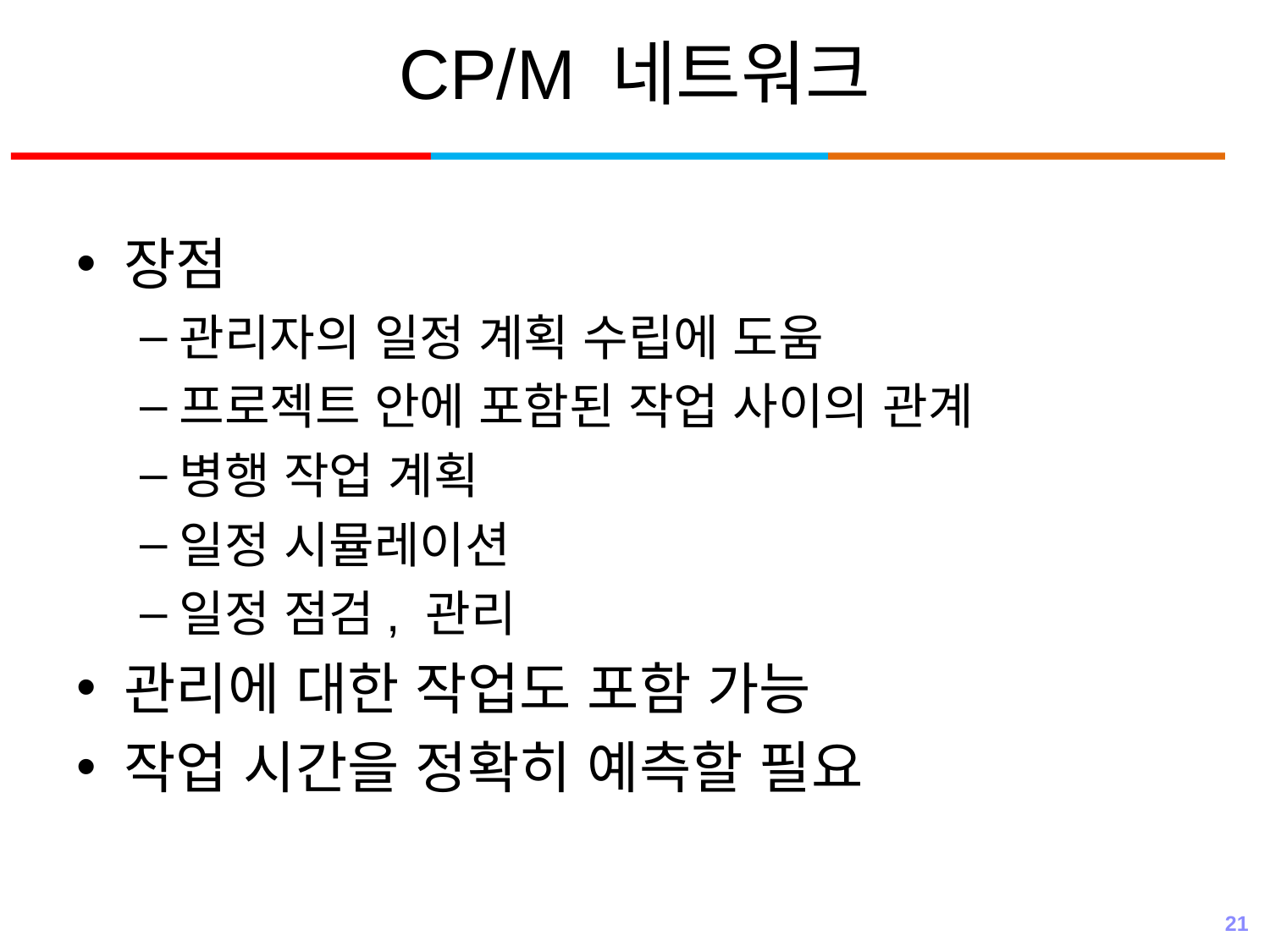

# CP/M 네트워크
장점
관리자의 일정 계획 수립에 도움
프로젝트 안에 포함된 작업 사이의 관계
병행 작업 계획
일정 시뮬레이션
일정 점검, 관리
관리에 대한 작업도 포함 가능
작업 시간을 정확히 예측할 필요

21